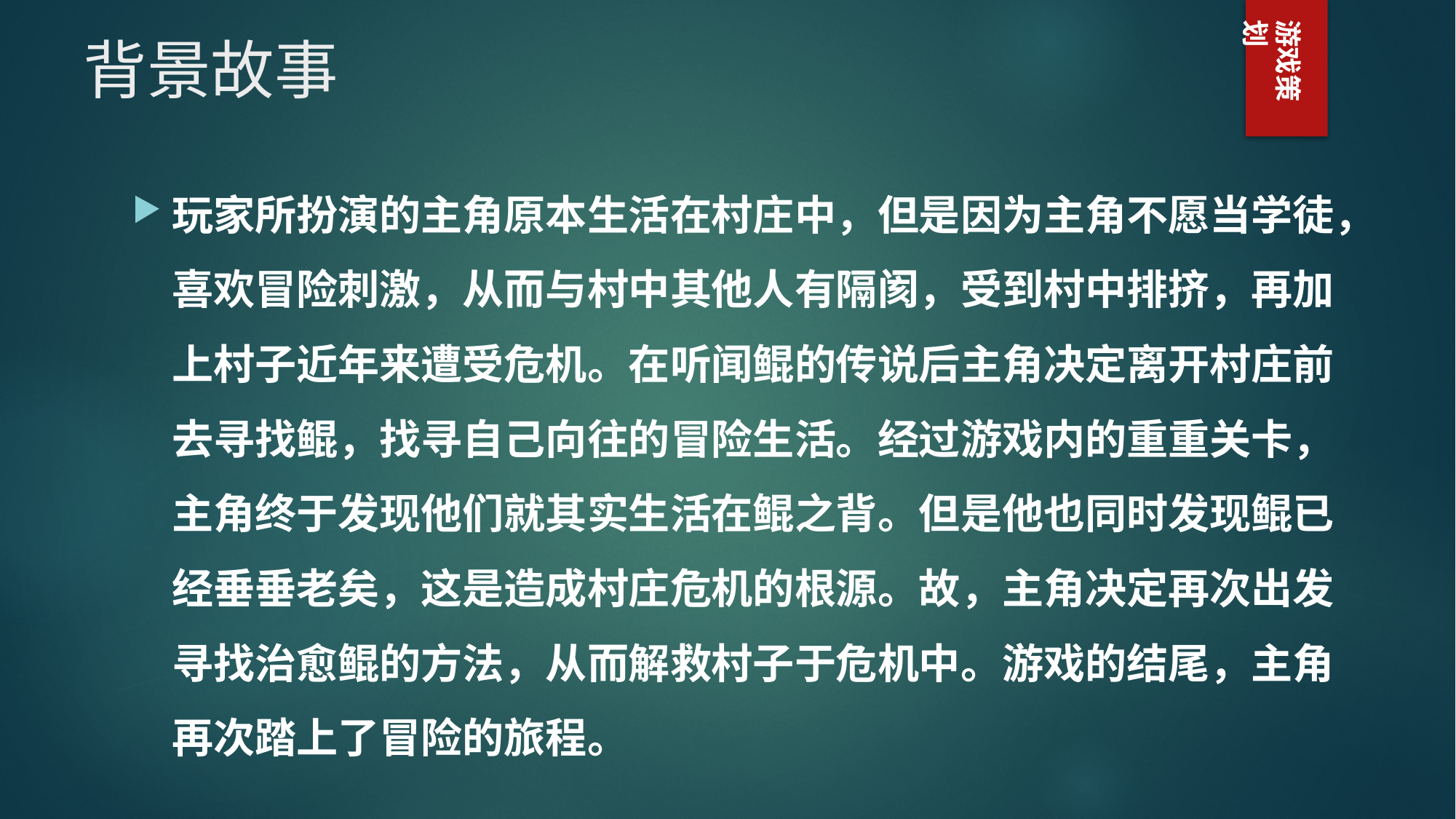

# 背景故事
游戏策划
玩家所扮演的主角原本生活在村庄中，但是因为主角不愿当学徒，喜欢冒险刺激，从而与村中其他人有隔阂，受到村中排挤，再加上村子近年来遭受危机。在听闻鲲的传说后主角决定离开村庄前去寻找鲲，找寻自己向往的冒险生活。经过游戏内的重重关卡，主角终于发现他们就其实生活在鲲之背。但是他也同时发现鲲已经垂垂老矣，这是造成村庄危机的根源。故，主角决定再次出发寻找治愈鲲的方法，从而解救村子于危机中。游戏的结尾，主角再次踏上了冒险的旅程。